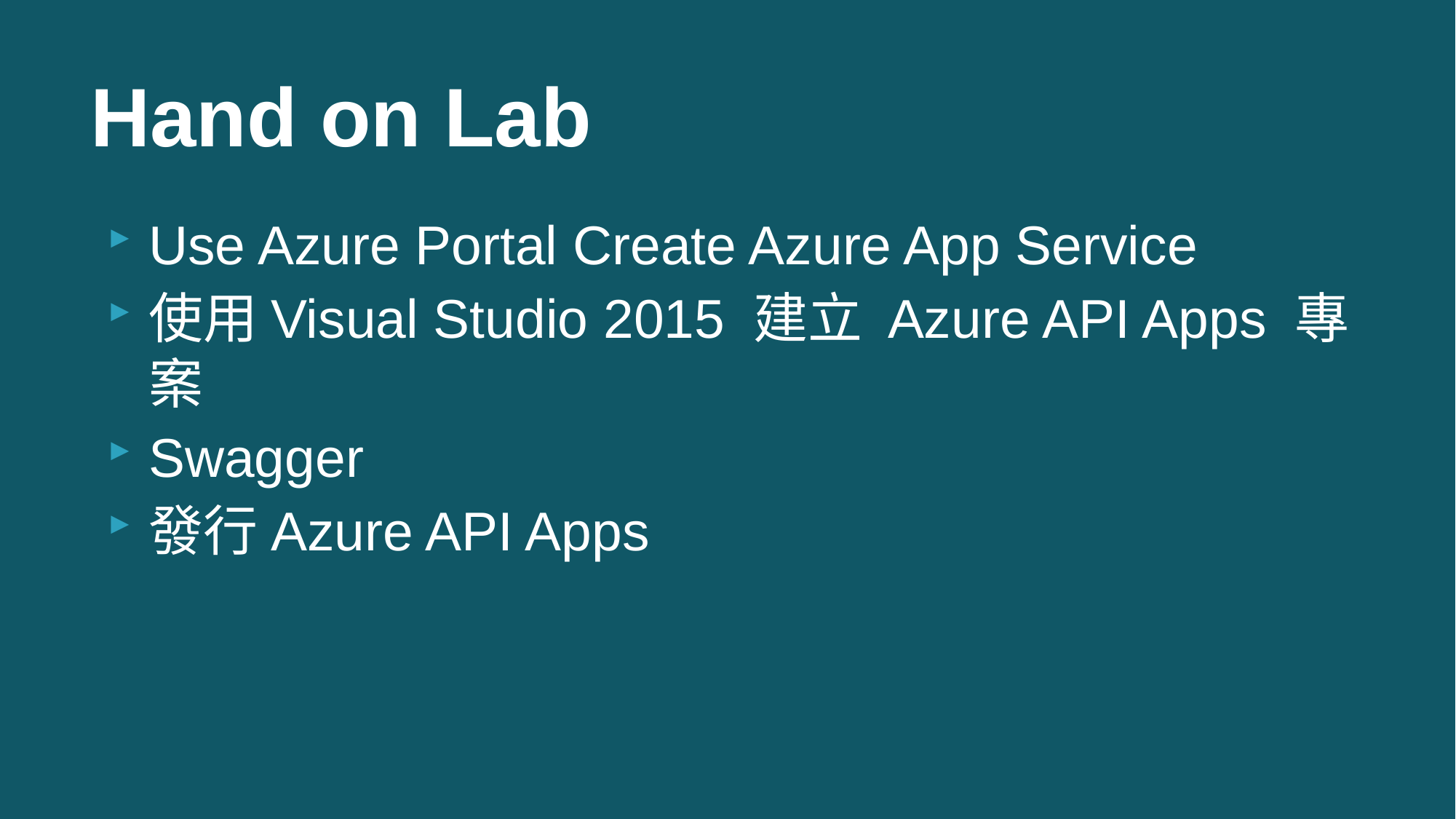

# Hand on Lab
Use Azure Portal Create Azure App Service
使用Visual Studio 2015 建立 Azure API Apps 專案
Swagger
發行Azure API Apps